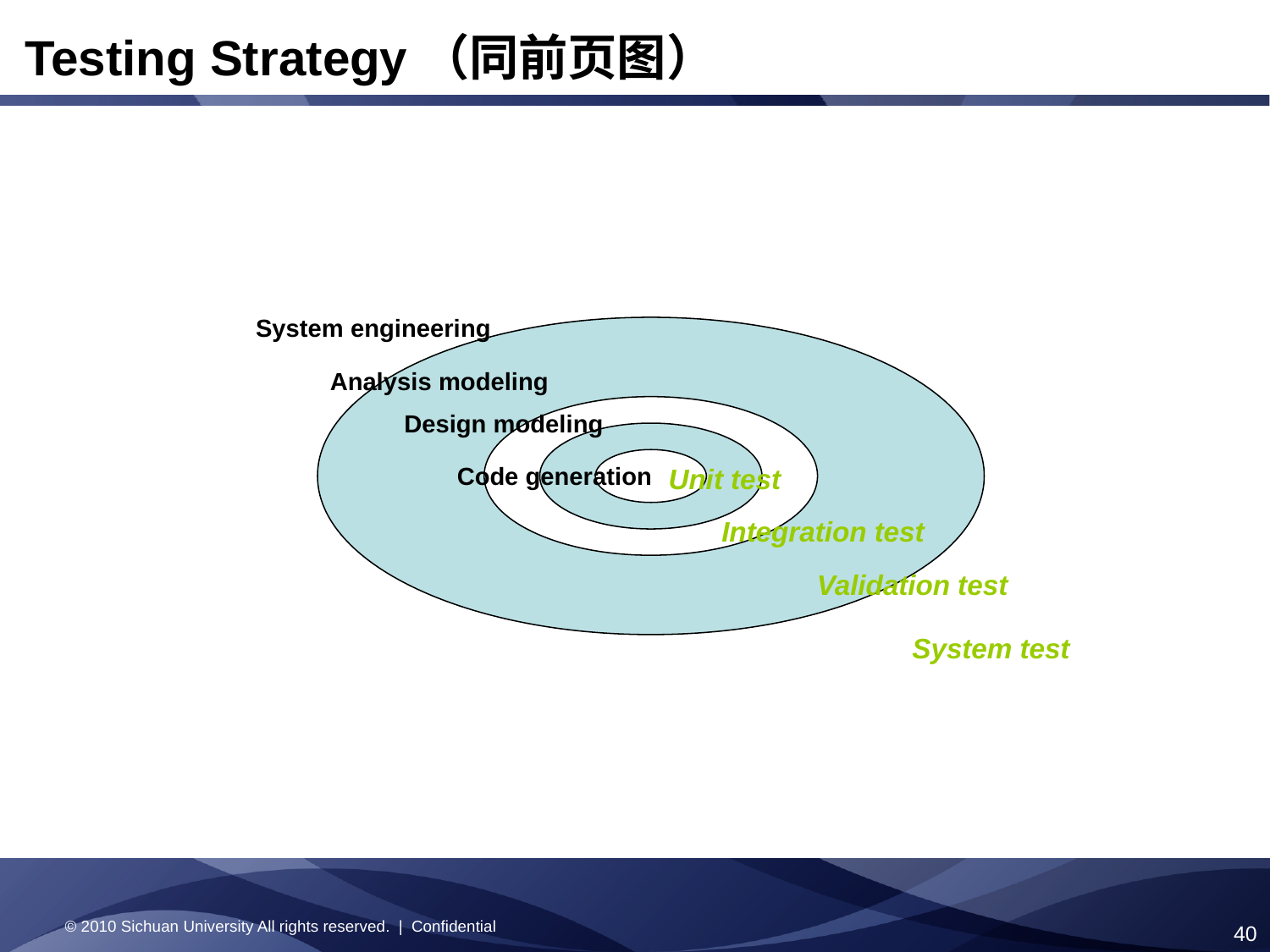

# Testing Strategy（同前页图）
System engineering

Analysis modeling
Design modeling

Code generation
Unit test
Integration test
Validation test
System test
© 2010 Sichuan University All rights reserved.  |  Confidential
40